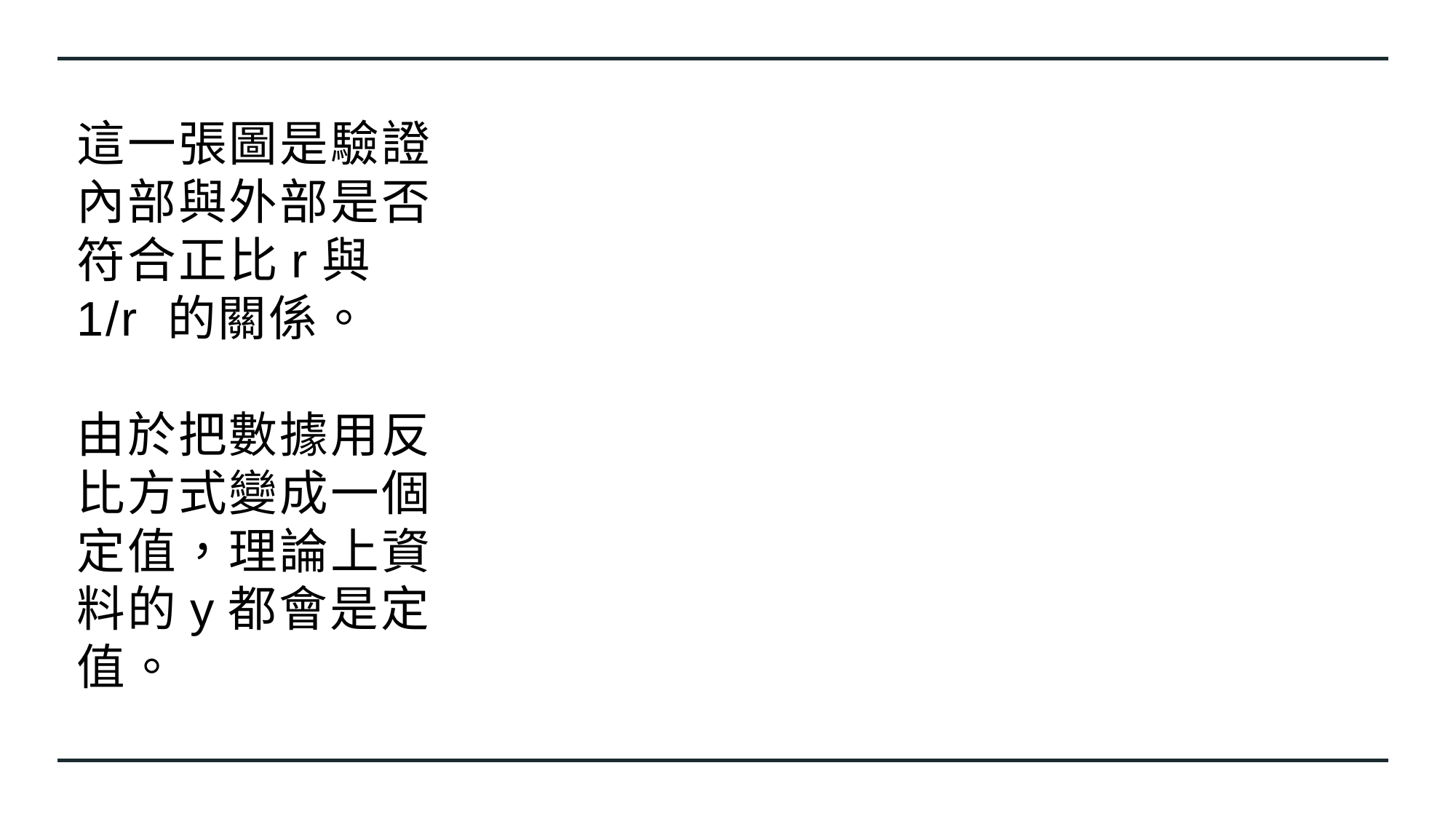

這一張圖是驗證內部與外部是否符合正比r與1/r 的關係。

由於把數據用反比方式變成一個定值，理論上資料的y都會是定值。